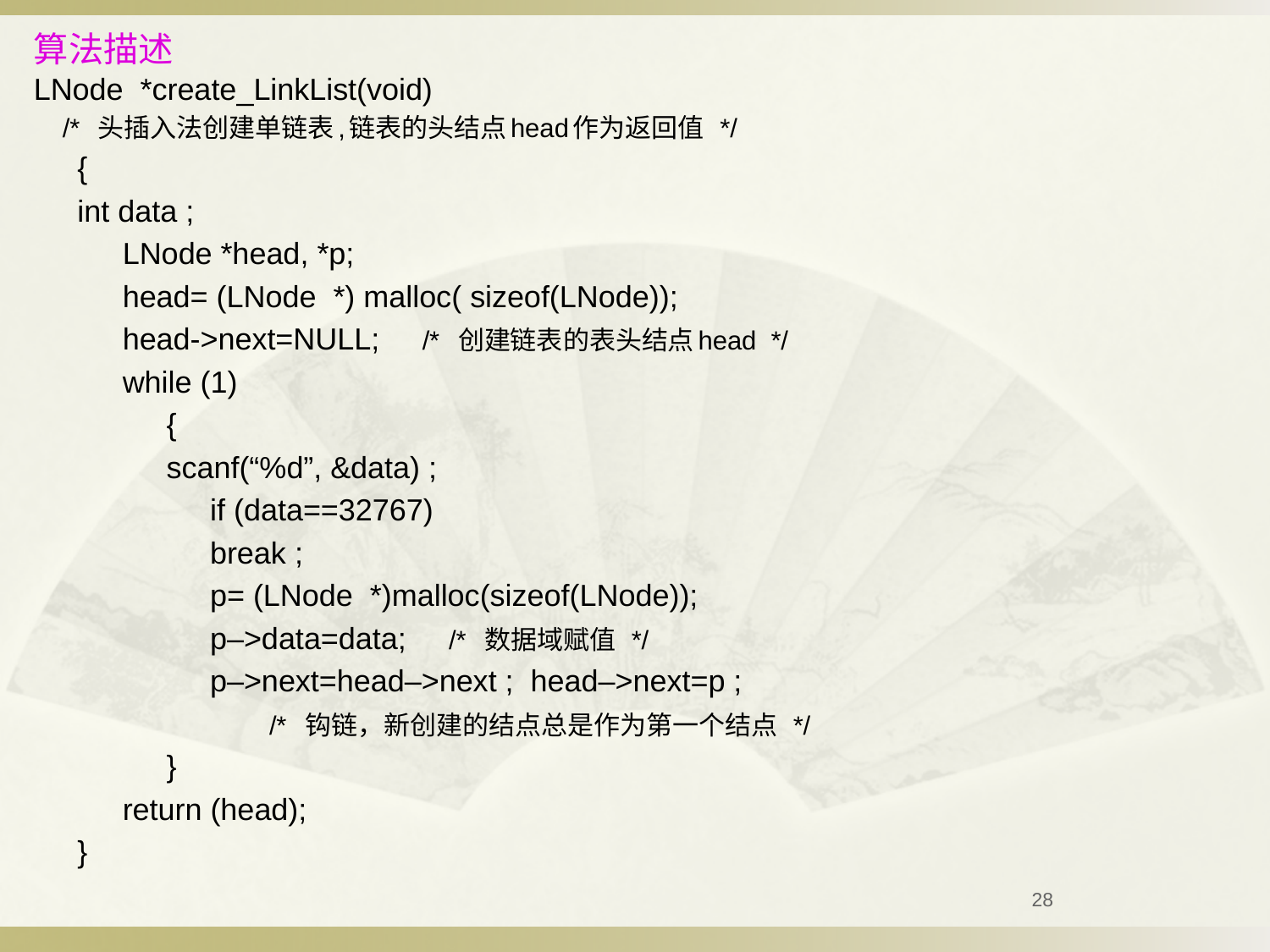

# 算法描述
LNode  *create_LinkList(void)
    /*  头插入法创建单链表,链表的头结点head作为返回值  */
{
	int data ;
	LNode *head, *p;
	head= (LNode  *) malloc( sizeof(LNode));
	head->next=NULL;     /*  创建链表的表头结点head  */
	while (1)
{
	scanf(“%d”, &data) ;
	if (data==32767)
		break ;
	p= (LNode  *)malloc(sizeof(LNode));
	p–>data=data;     /*  数据域赋值  */
	p–>next=head–>next ;  head–>next=p ;
       /*  钩链，新创建的结点总是作为第一个结点  */
}
	return (head);
}

28